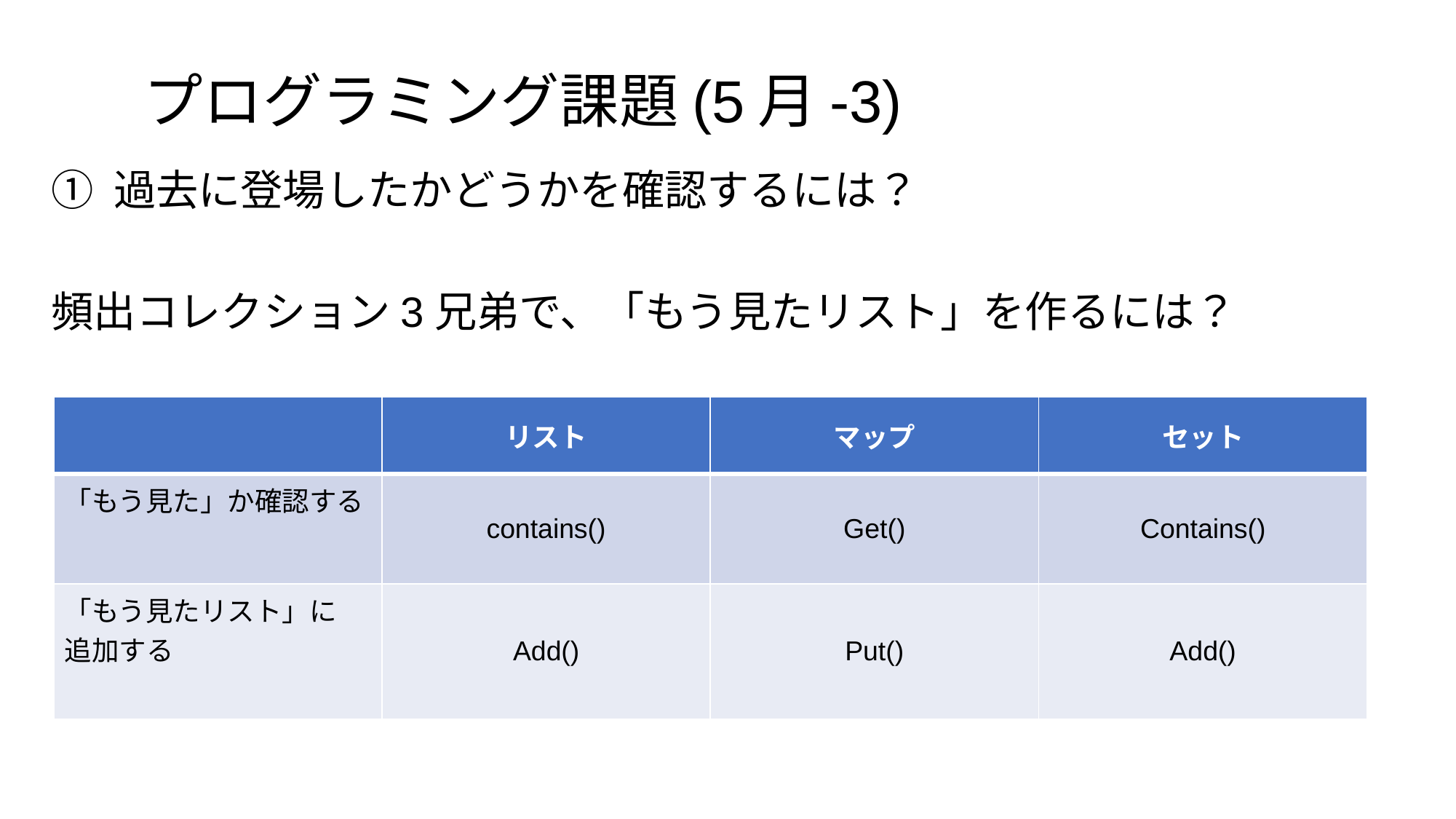

# プログラミング課題(5月-3)
① 過去に登場したかどうかを確認するには？

頻出コレクション3兄弟で、「もう見たリスト」を作るには？
|  | リスト | マップ | セット |
| --- | --- | --- | --- |
| 「もう見た」か確認する | contains() | Get() | Contains() |
| 「もう見たリスト」に 追加する | Add() | Put() | Add() |